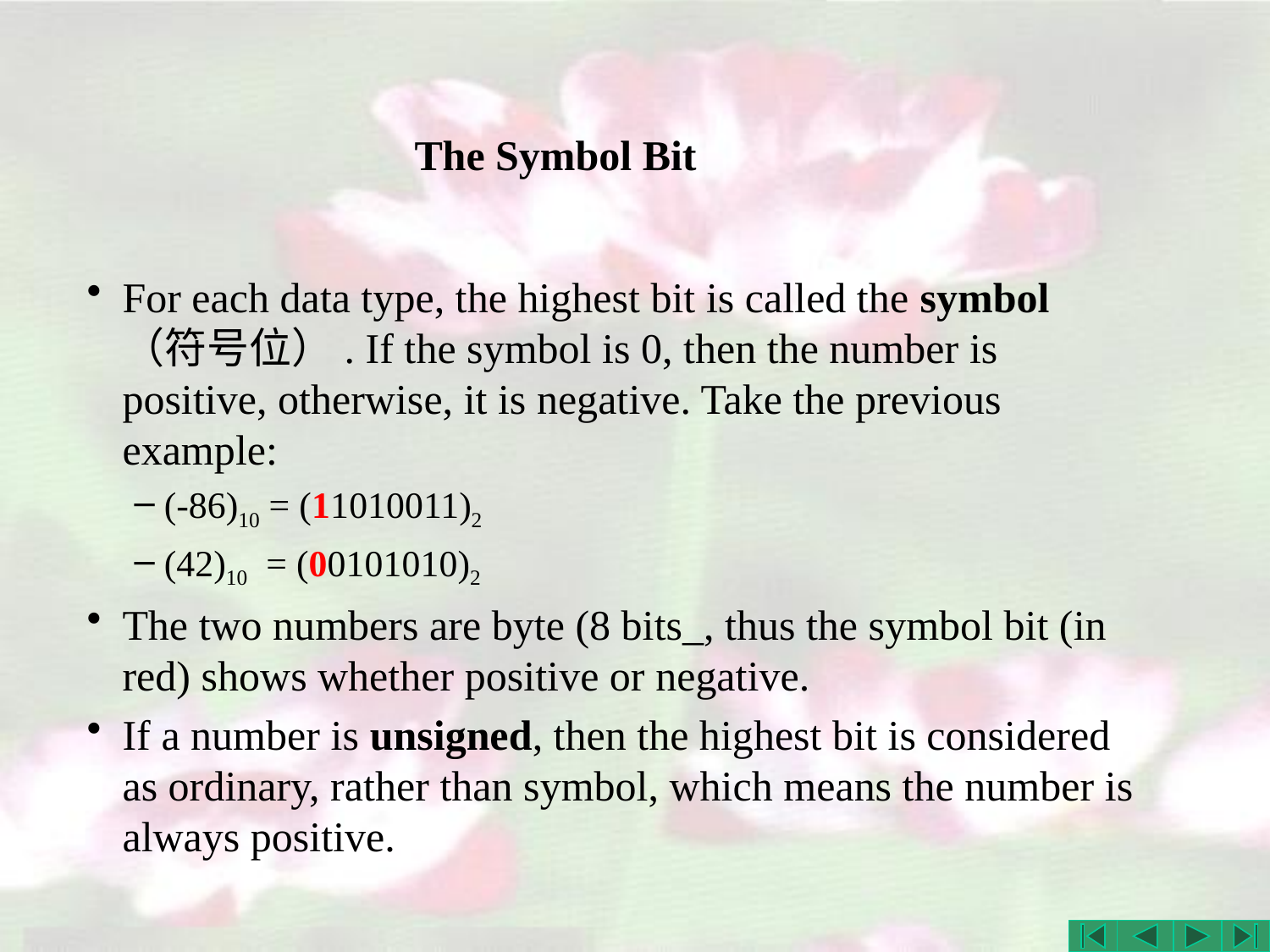

# The Symbol Bit
For each data type, the highest bit is called the symbol （符号位）. If the symbol is 0, then the number is positive, otherwise, it is negative. Take the previous example:
(-86)10 = (11010011)2
(42)10  = (00101010)2
The two numbers are byte (8 bits_, thus the symbol bit (in red) shows whether positive or negative.
If a number is unsigned, then the highest bit is considered as ordinary, rather than symbol, which means the number is always positive.